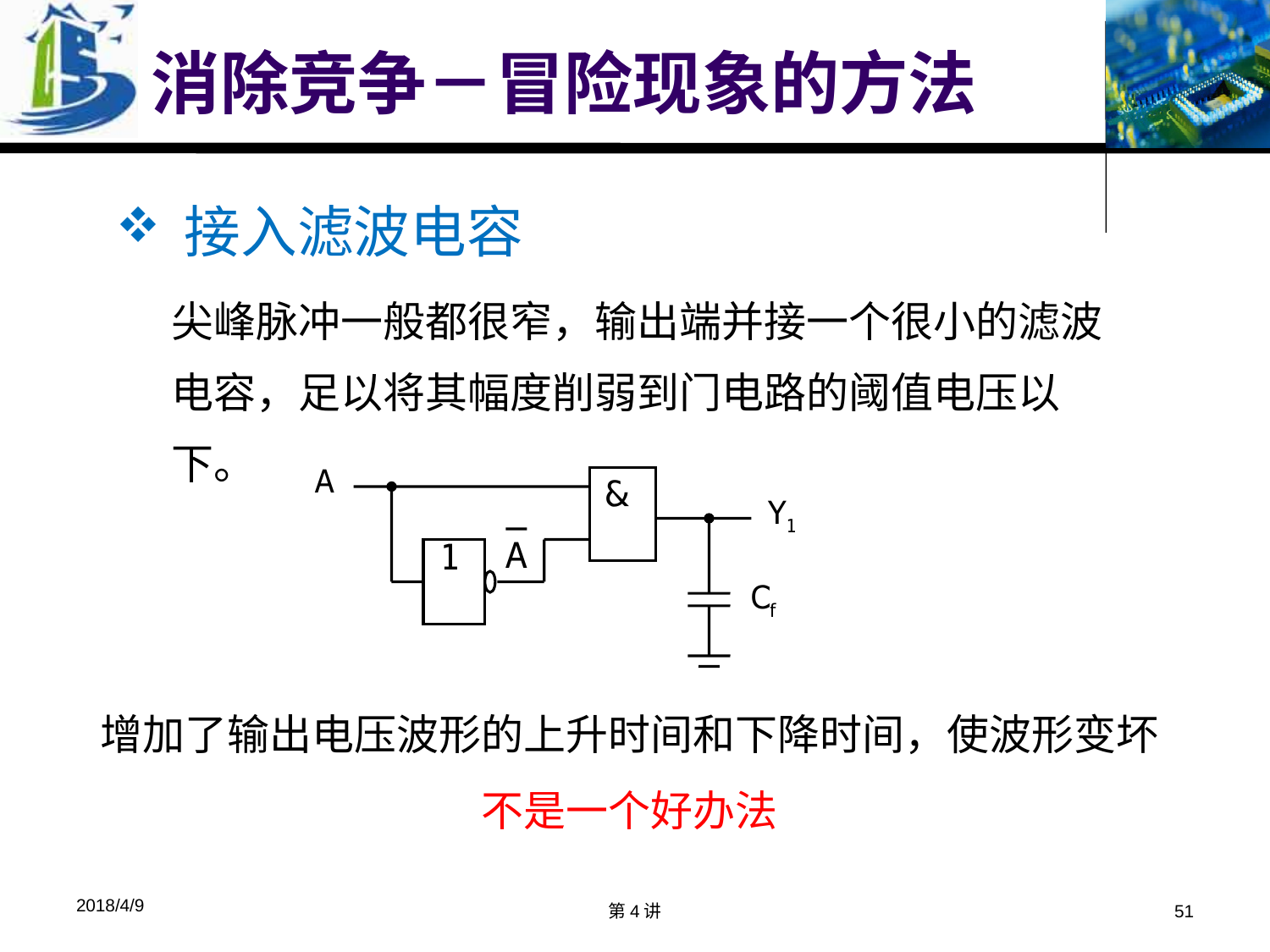

# 消除竞争－冒险现象的方法
 接入滤波电容
尖峰脉冲一般都很窄，输出端并接一个很小的滤波电容，足以将其幅度削弱到门电路的阈值电压以下。
A
&

Y1

A

1

Cf

增加了输出电压波形的上升时间和下降时间，使波形变坏
不是一个好办法
2018/4/9
第4讲
51